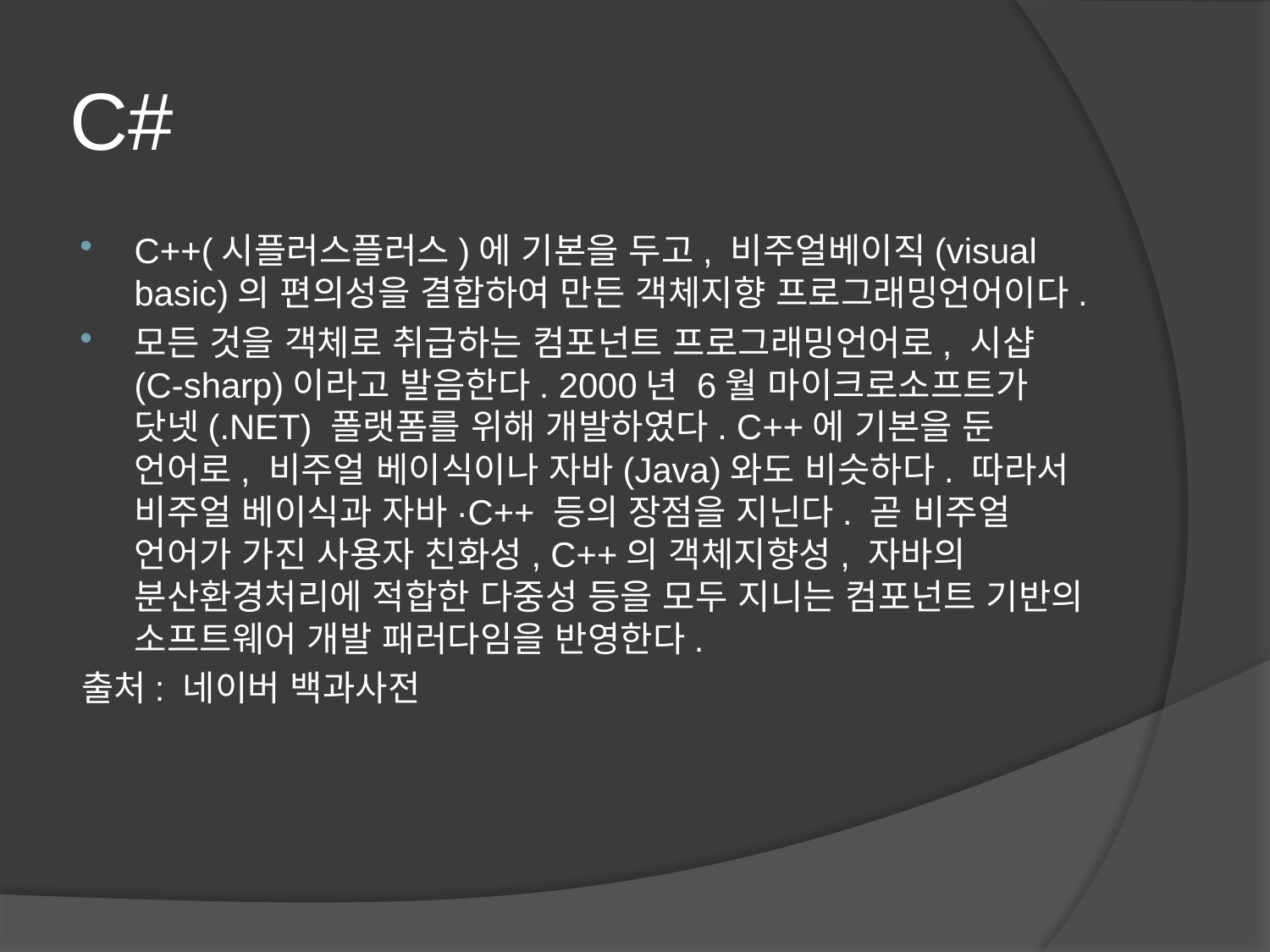

# C#
C++(시플러스플러스)에 기본을 두고, 비주얼베이직(visual basic)의 편의성을 결합하여 만든 객체지향 프로그래밍언어이다.
모든 것을 객체로 취급하는 컴포넌트 프로그래밍언어로, 시샵(C-sharp)이라고 발음한다. 2000년 6월 마이크로소프트가 닷넷(.NET) 폴랫폼를 위해 개발하였다. C++에 기본을 둔 언어로, 비주얼 베이식이나 자바(Java)와도 비슷하다. 따라서 비주얼 베이식과 자바·C++ 등의 장점을 지닌다. 곧 비주얼 언어가 가진 사용자 친화성, C++의 객체지향성, 자바의 분산환경처리에 적합한 다중성 등을 모두 지니는 컴포넌트 기반의 소프트웨어 개발 패러다임을 반영한다.
출처: 네이버 백과사전